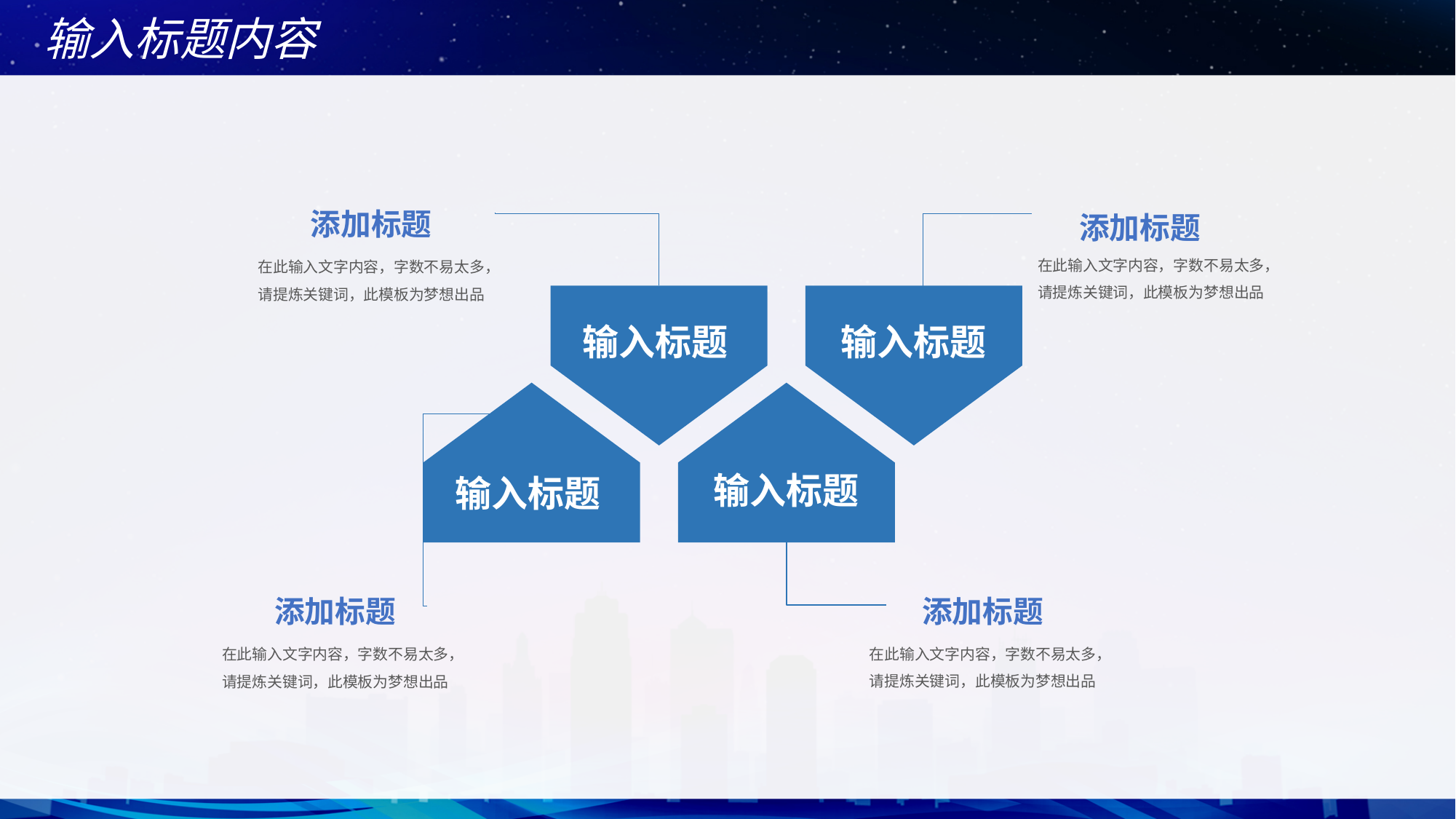

输入标题内容
添加标题
添加标题

输入标题

输入标题

输入标题

输入标题
在此输入文字内容，字数不易太多，请提炼关键词，此模板为梦想出品
在此输入文字内容，字数不易太多，请提炼关键词，此模板为梦想出品
添加标题
添加标题
在此输入文字内容，字数不易太多，请提炼关键词，此模板为梦想出品
在此输入文字内容，字数不易太多，请提炼关键词，此模板为梦想出品